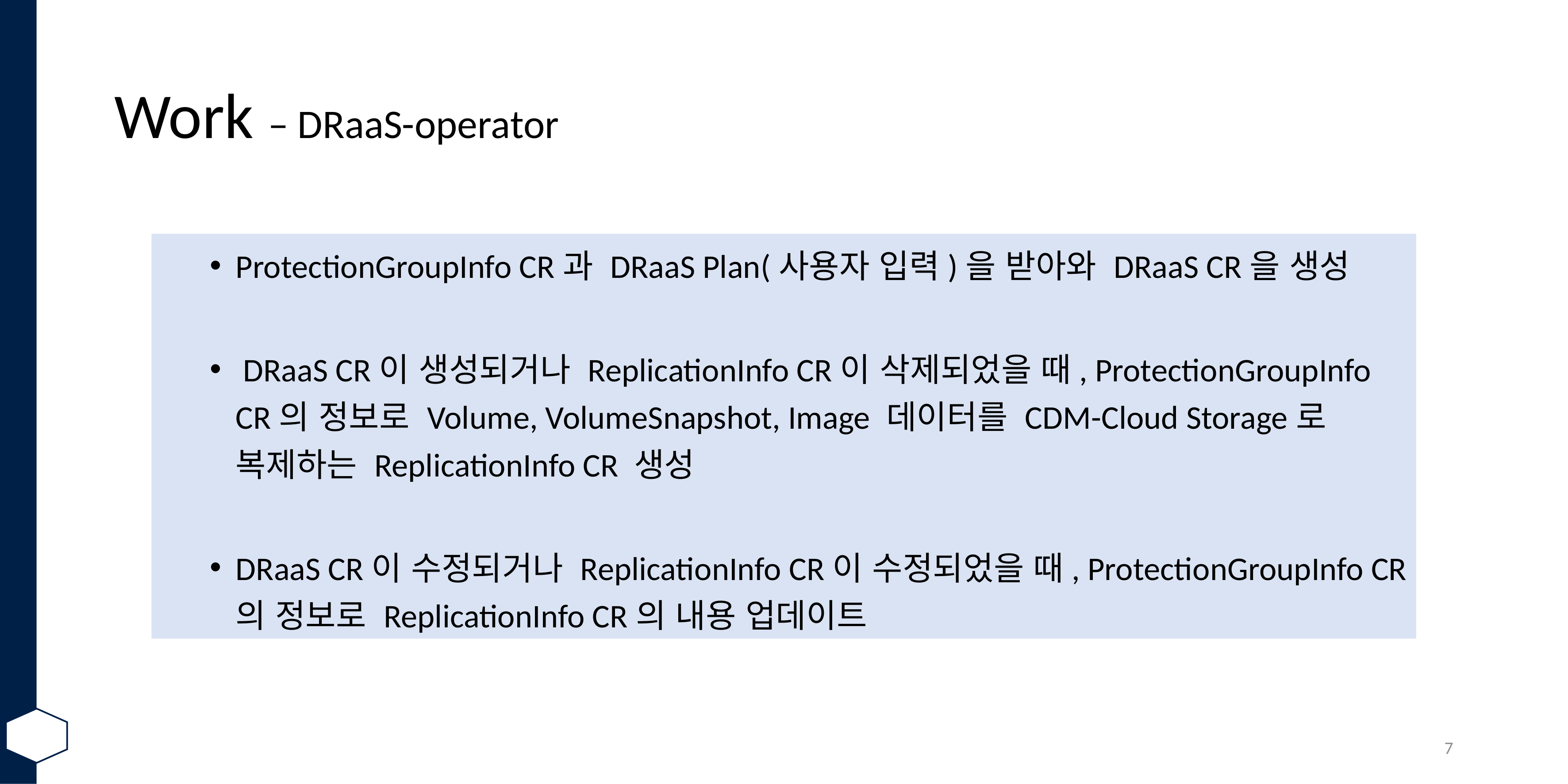

# Work – DRaaS-operator
ProtectionGroupInfo CR과 DRaaS Plan(사용자 입력)을 받아와 DRaaS CR을 생성

 DRaaS CR이 생성되거나 ReplicationInfo CR이 삭제되었을 때, ProtectionGroupInfo CR의 정보로 Volume, VolumeSnapshot, Image 데이터를 CDM-Cloud Storage로 복제하는 ReplicationInfo CR 생성

DRaaS CR이 수정되거나 ReplicationInfo CR이 수정되었을 때, ProtectionGroupInfo CR의 정보로 ReplicationInfo CR의 내용 업데이트
7